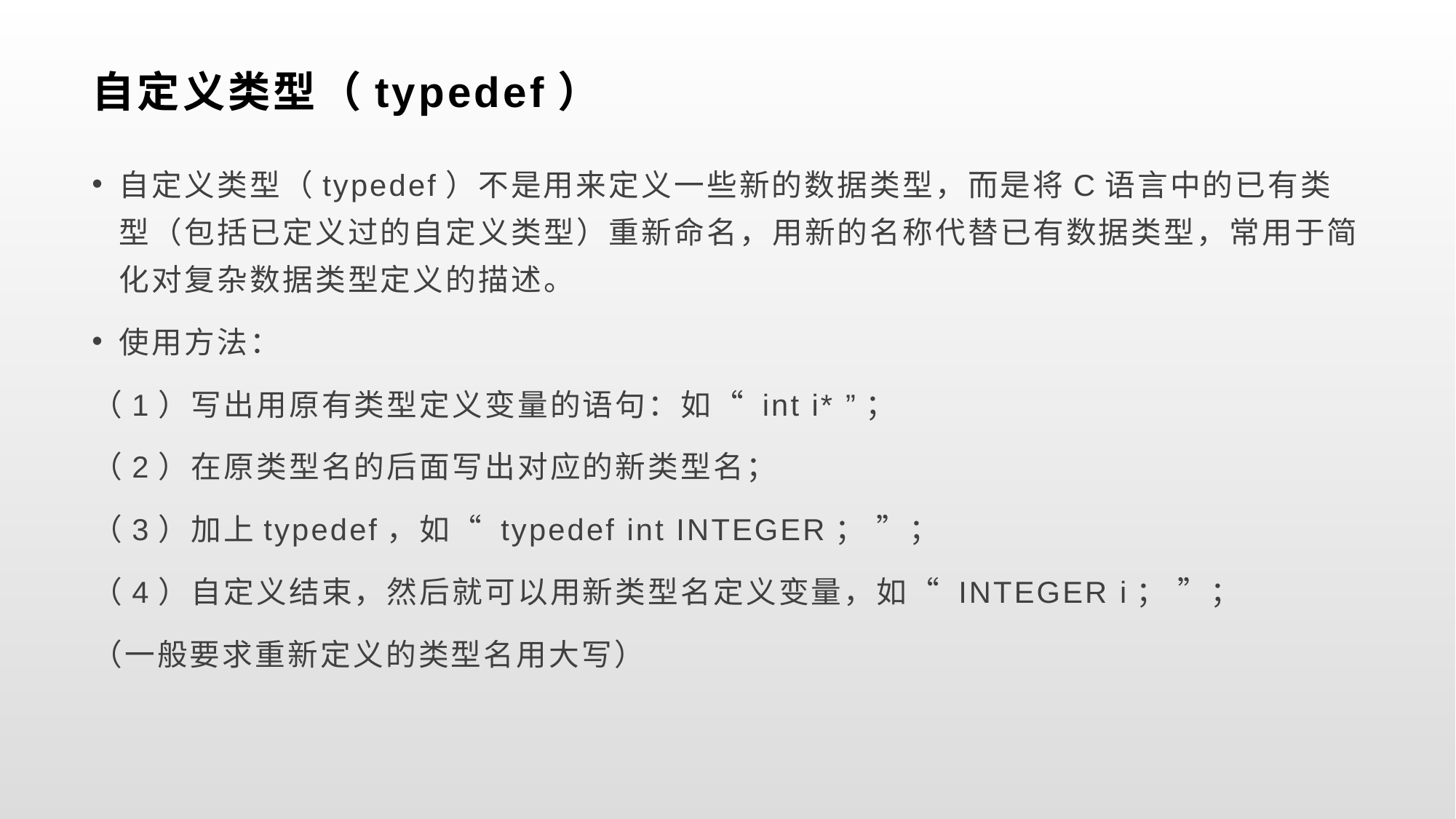

# 自定义类型（typedef）
自定义类型（typedef）不是用来定义一些新的数据类型，而是将C语言中的已有类型（包括已定义过的自定义类型）重新命名，用新的名称代替已有数据类型，常用于简化对复杂数据类型定义的描述。
使用方法：
（1）写出用原有类型定义变量的语句：如“ int i* ”；
（2）在原类型名的后面写出对应的新类型名；
（3）加上typedef，如“ typedef int INTEGER； ”；
（4）自定义结束，然后就可以用新类型名定义变量，如“ INTEGER i； ”；
（一般要求重新定义的类型名用大写）